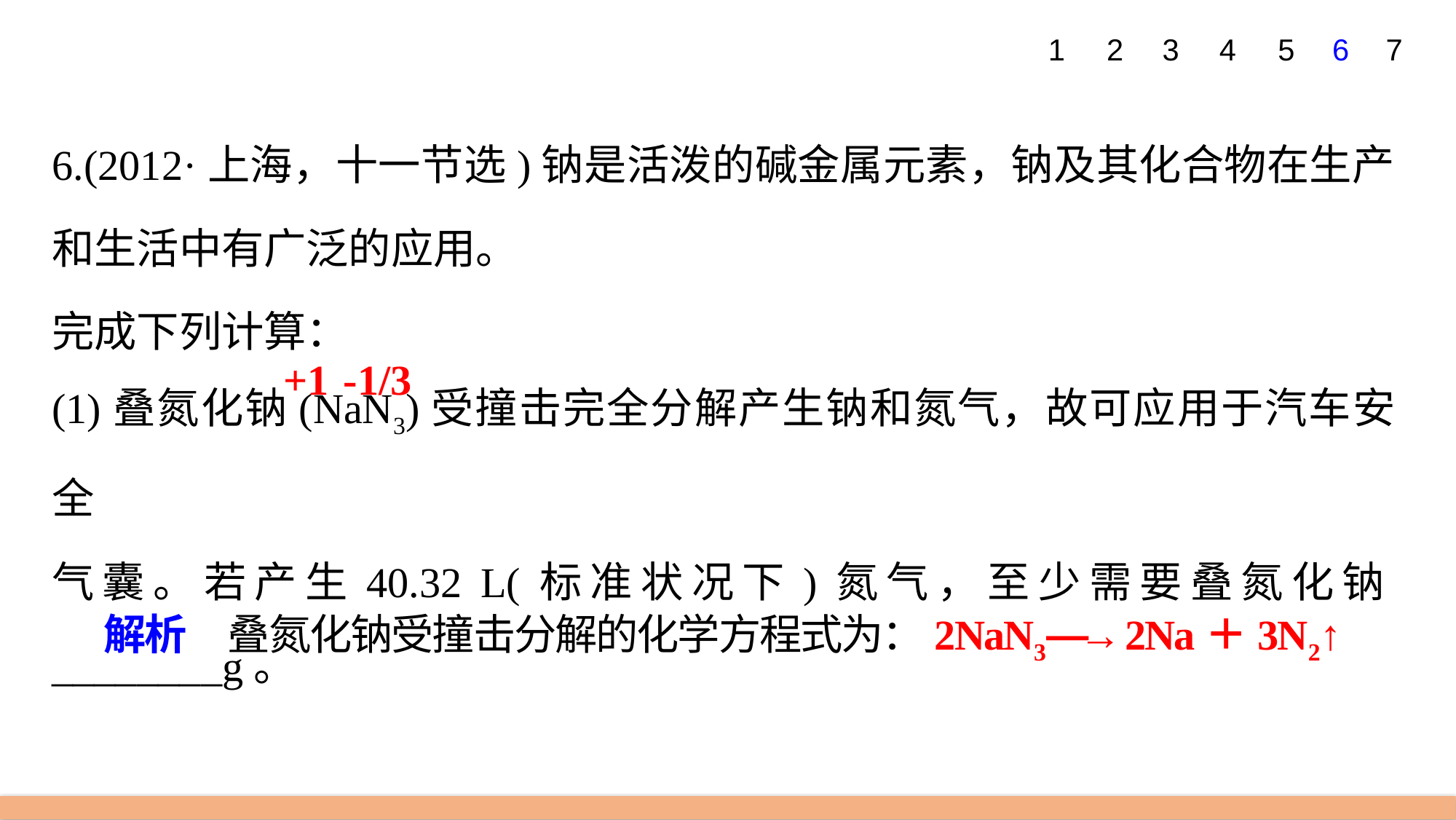

1
2
3
4
5
6
7
6.(2012·上海，十一节选)钠是活泼的碱金属元素，钠及其化合物在生产和生活中有广泛的应用。
完成下列计算：
(1)叠氮化钠(NaN3)受撞击完全分解产生钠和氮气，故可应用于汽车安全
气囊。若产生40.32 L(标准状况下)氮气，至少需要叠氮化钠________g。
+1
-1/3
解析　叠氮化钠受撞击分解的化学方程式为：2NaN3―→ 2Na＋3N2↑